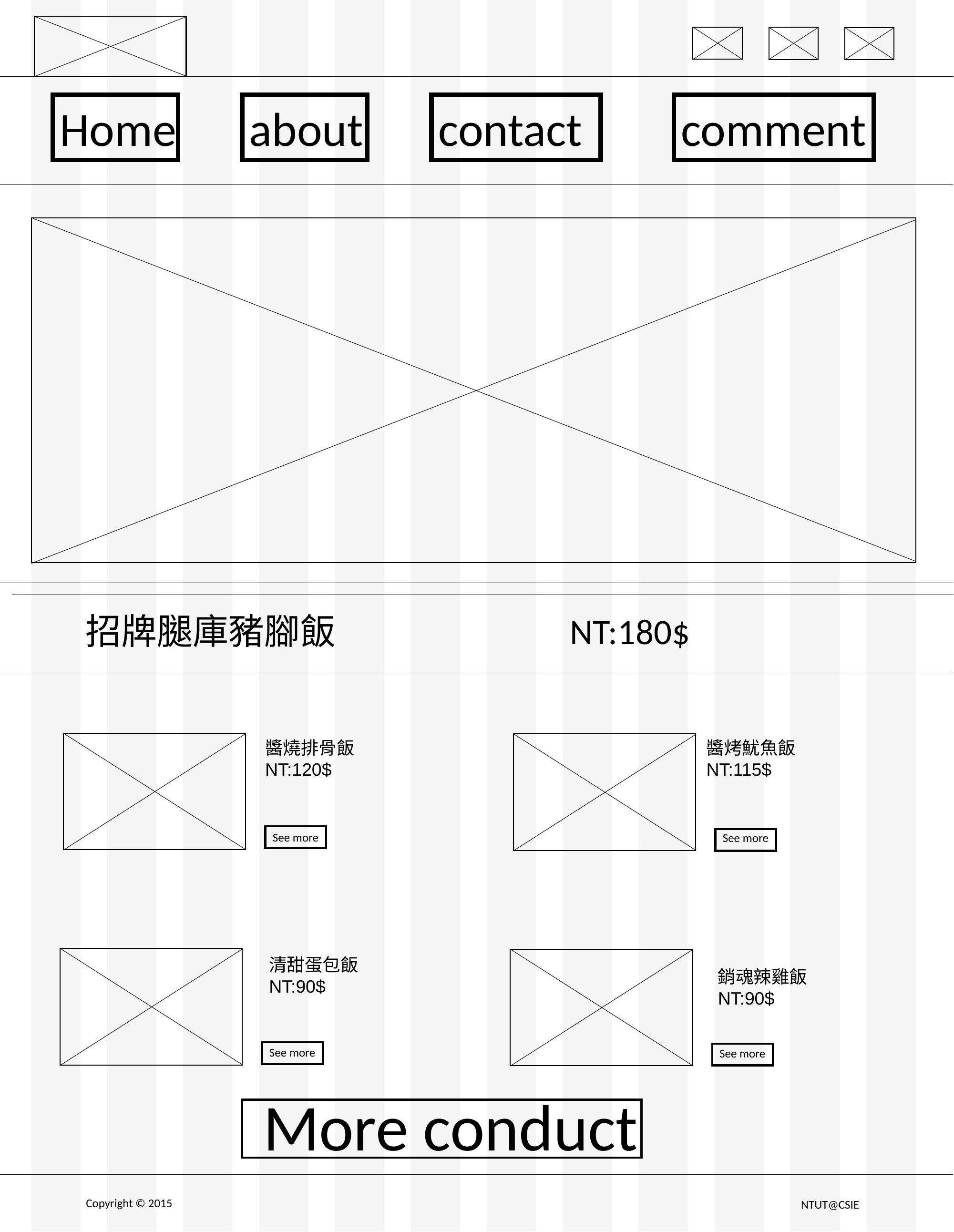

Home

about

contact

comment

招牌腿庫豬腳飯
NT:180$

See more
醬燒排骨飯
NT:120$
醬烤魷魚飯
NT:115$

See more

See more
清甜蛋包飯
NT:90$
銷魂辣雞飯NT:90$
See more

More conduct

Copyright © 2015
NTUT@CSIE